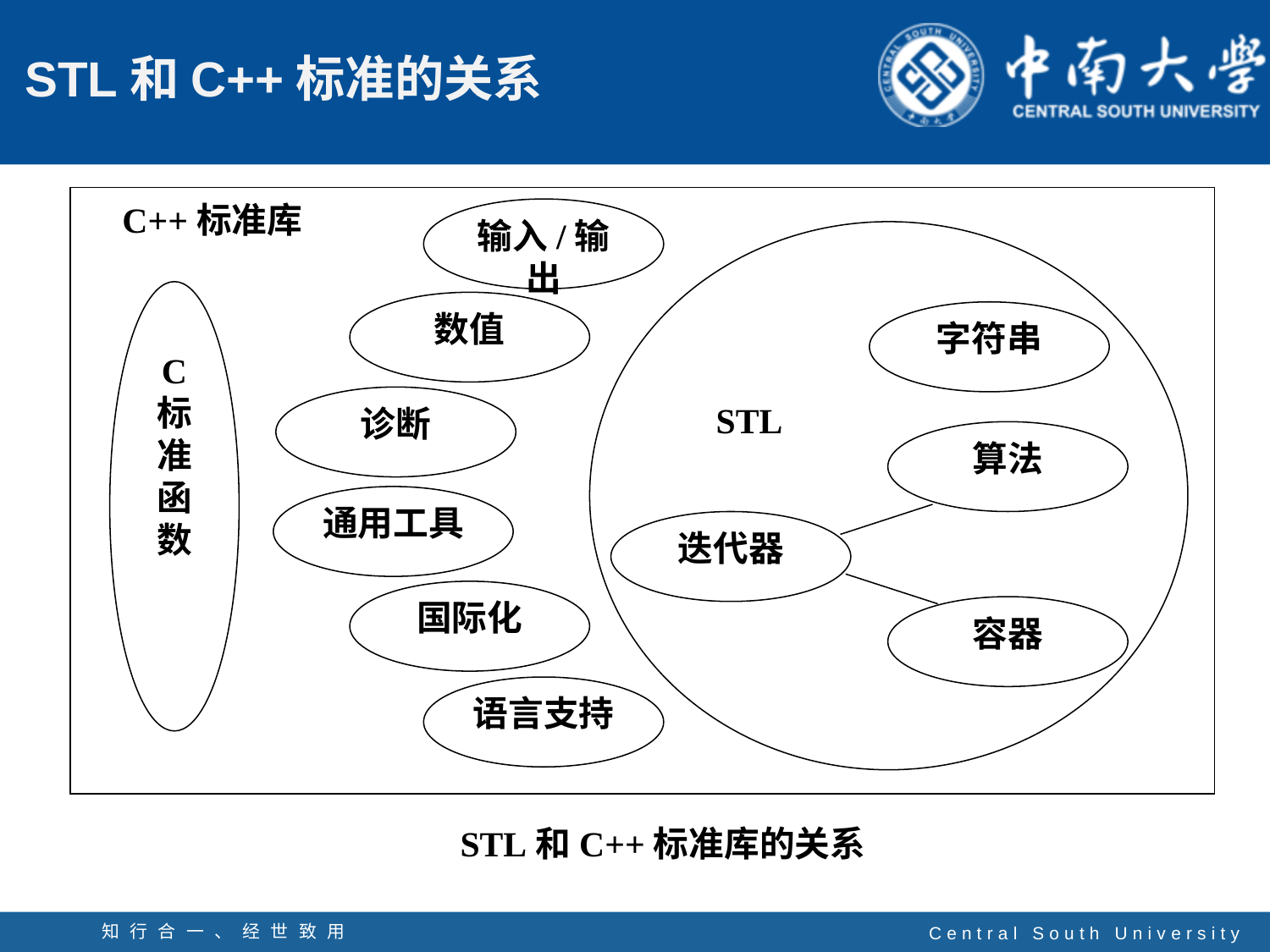

C++标准库
输入/输出

C
标
准
函
数
数值
字符串
诊断
STL
算法
通用工具

迭代器

国际化
容器
语言支持
STL和C++标准库的关系

知行合一、经世致用
自强不息 厚德载物
Central South University
6